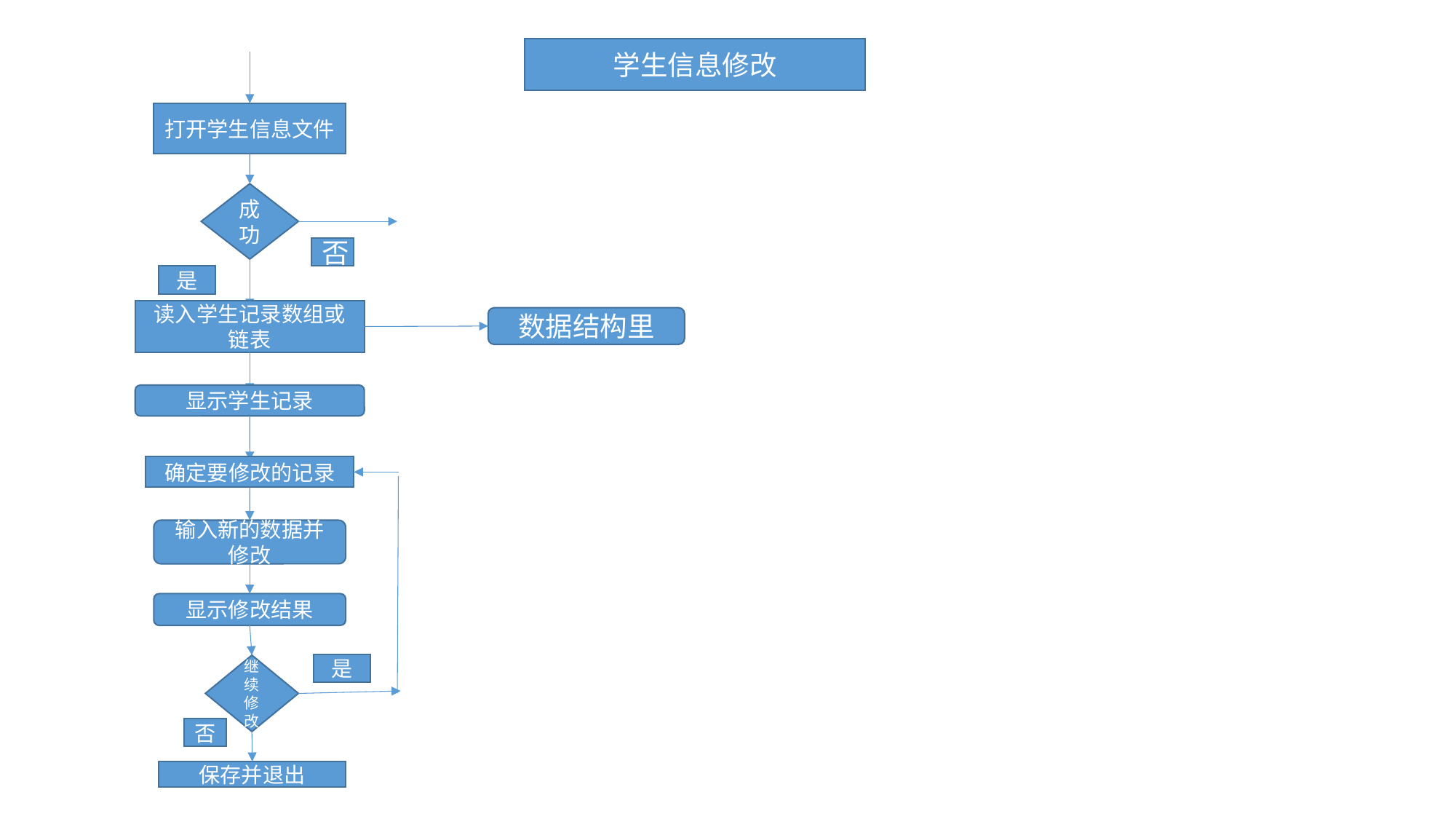

学生信息修改
打开学生信息文件
成功
否
是
读入学生记录数组或链表
数据结构里
显示学生记录
确定要修改的记录
输入新的数据并修改
显示修改结果
是
继续修改
否
保存并退出